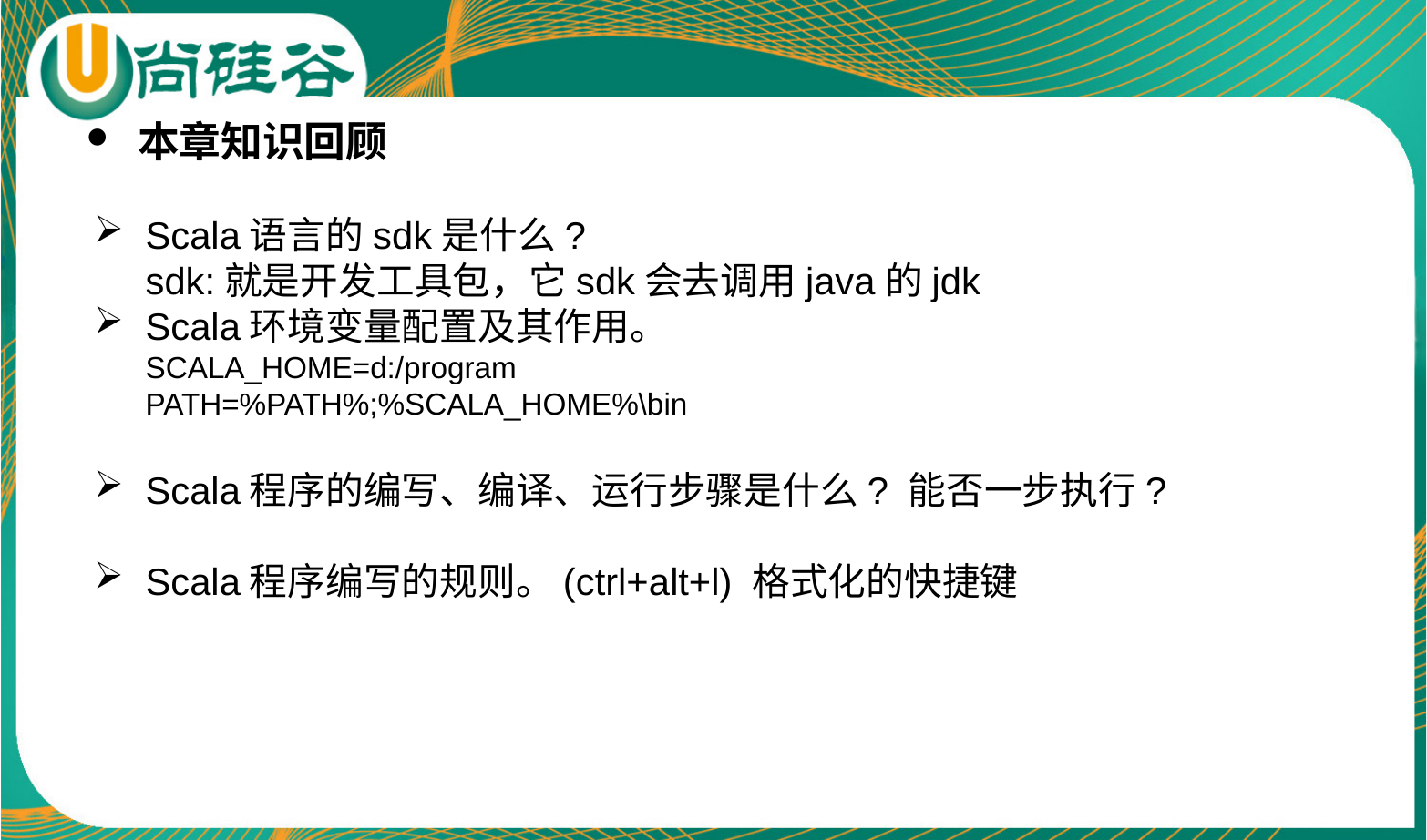

本章知识回顾
Scala语言的sdk是什么?
sdk:就是开发工具包，它sdk会去调用java的jdk
Scala环境变量配置及其作用。
SCALA_HOME=d:/program
PATH=%PATH%;%SCALA_HOME%\bin
Scala程序的编写、编译、运行步骤是什么? 能否一步执行?
Scala程序编写的规则。(ctrl+alt+l) 格式化的快捷键